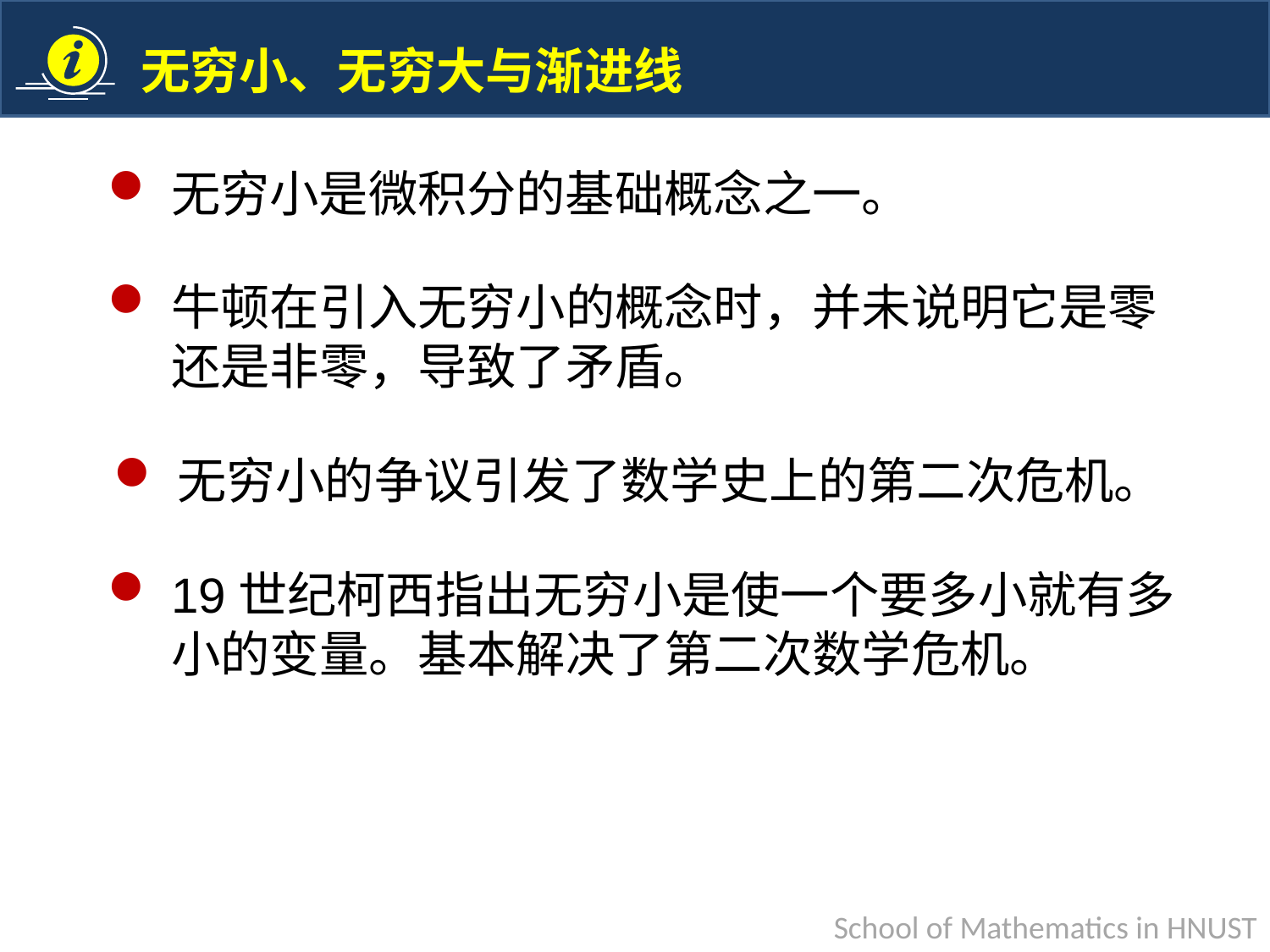

无穷小是微积分的基础概念之一。
牛顿在引入无穷小的概念时，并未说明它是零还是非零，导致了矛盾。
无穷小的争议引发了数学史上的第二次危机。
19世纪柯西指出无穷小是使一个要多小就有多小的变量。基本解决了第二次数学危机。